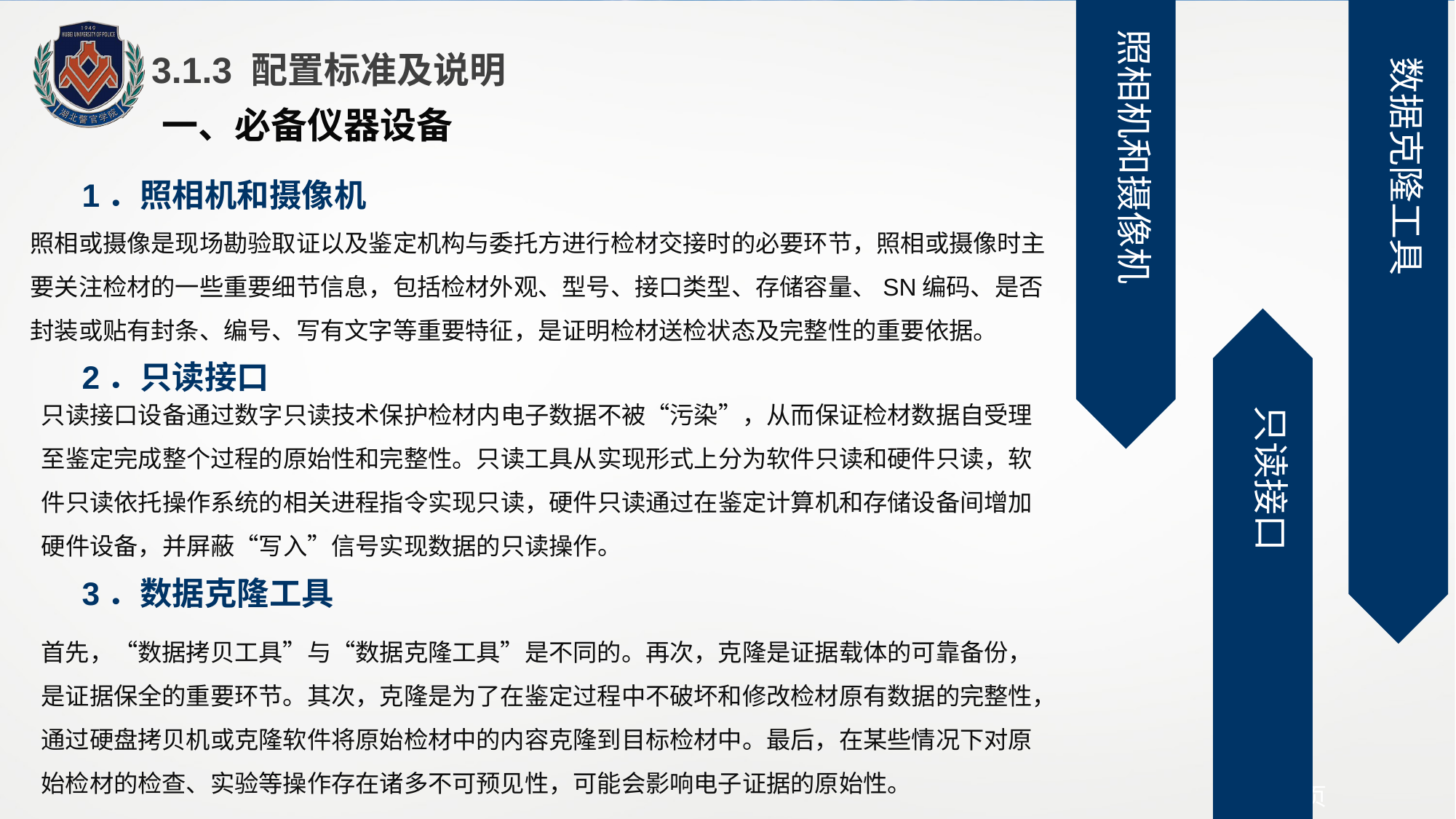

数据克隆工具

照相机和摄像机

3.1.3 配置标准及说明
一、必备仪器设备
1．照相机和摄像机
照相或摄像是现场勘验取证以及鉴定机构与委托方进行检材交接时的必要环节，照相或摄像时主要关注检材的一些重要细节信息，包括检材外观、型号、接口类型、存储容量、SN编码、是否封装或贴有封条、编号、写有文字等重要特征，是证明检材送检状态及完整性的重要依据。
只读接口

2．只读接口
只读接口设备通过数字只读技术保护检材内电子数据不被“污染”，从而保证检材数据自受理至鉴定完成整个过程的原始性和完整性。只读工具从实现形式上分为软件只读和硬件只读，软件只读依托操作系统的相关进程指令实现只读，硬件只读通过在鉴定计算机和存储设备间增加硬件设备，并屏蔽“写入”信号实现数据的只读操作。
3．数据克隆工具
首先，“数据拷贝工具”与“数据克隆工具”是不同的。再次，克隆是证据载体的可靠备份，是证据保全的重要环节。其次，克隆是为了在鉴定过程中不破坏和修改检材原有数据的完整性，通过硬盘拷贝机或克隆软件将原始检材中的内容克隆到目标检材中。最后，在某些情况下对原始检材的检查、实验等操作存在诸多不可预见性，可能会影响电子证据的原始性。